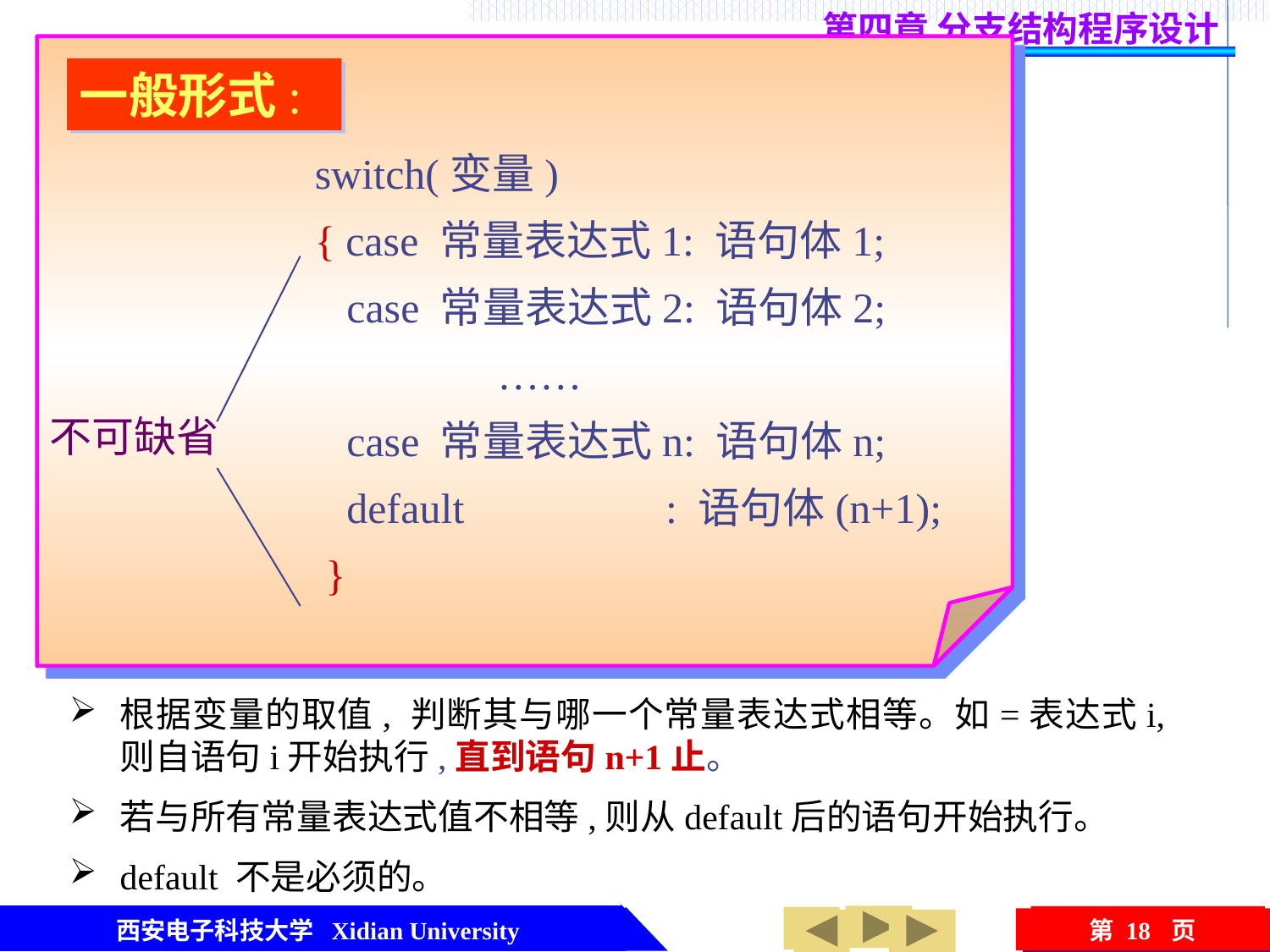

第四章 分支结构程序设计

一般形式:
                  switch(变量)
                  { case 常量表达式1: 语句体1;
                     case 常量表达式2: 语句体2;
……
                     case 常量表达式n: 语句体n;
                     default                   : 语句体(n+1);
                   }

不可缺省

根据变量的取值, 判断其与哪一个常量表达式相等。如=表达式i,则自语句i开始执行,直到语句n+1止。
若与所有常量表达式值不相等,则从default后的语句开始执行。
default 不是必须的。

西安电子科技大学  Xidian University
第 18 页